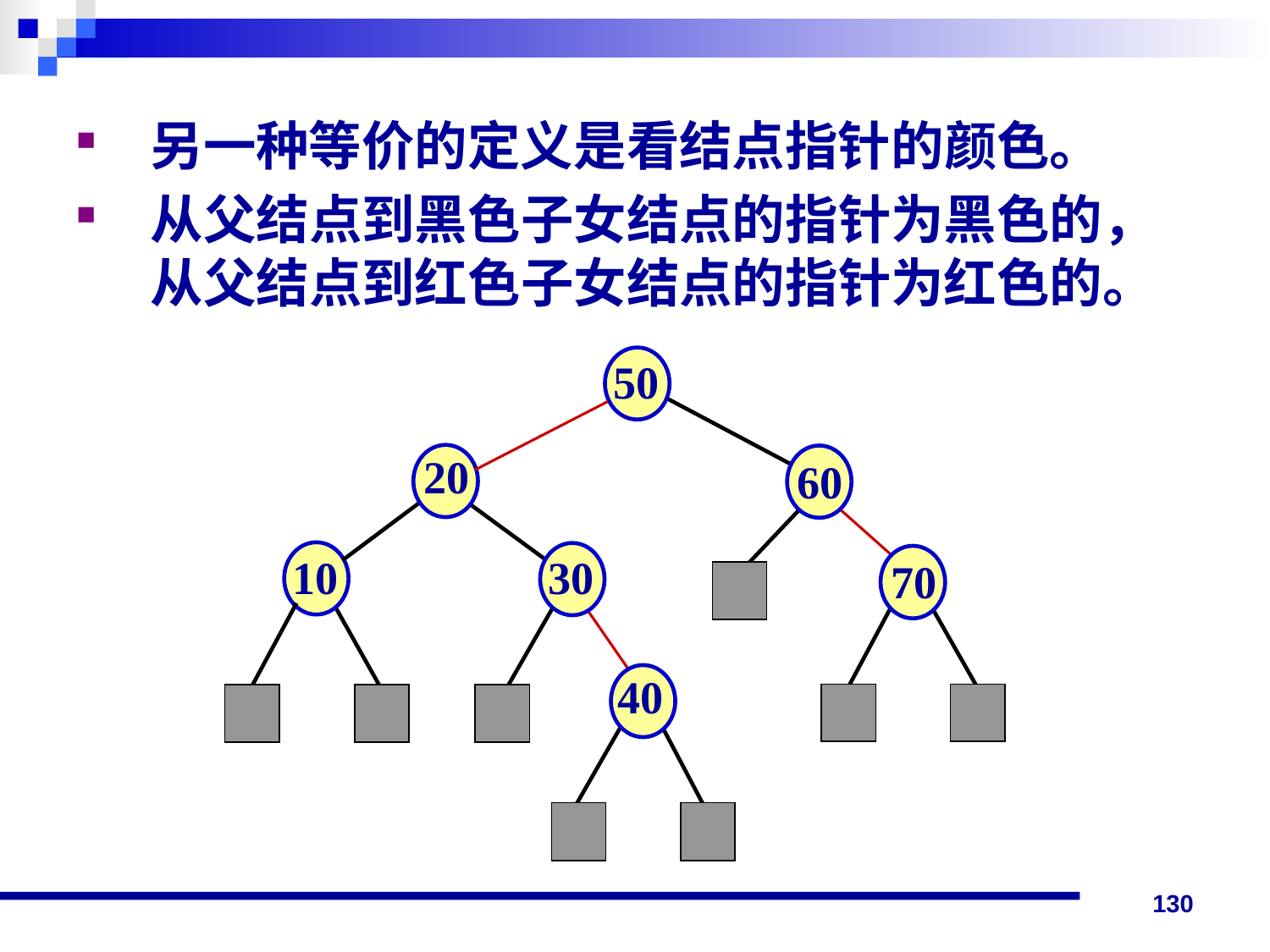

另一种等价的定义是看结点指针的颜色。
从父结点到黑色子女结点的指针为黑色的，从父结点到红色子女结点的指针为红色的。
50

20

60

10

30

70

40

130